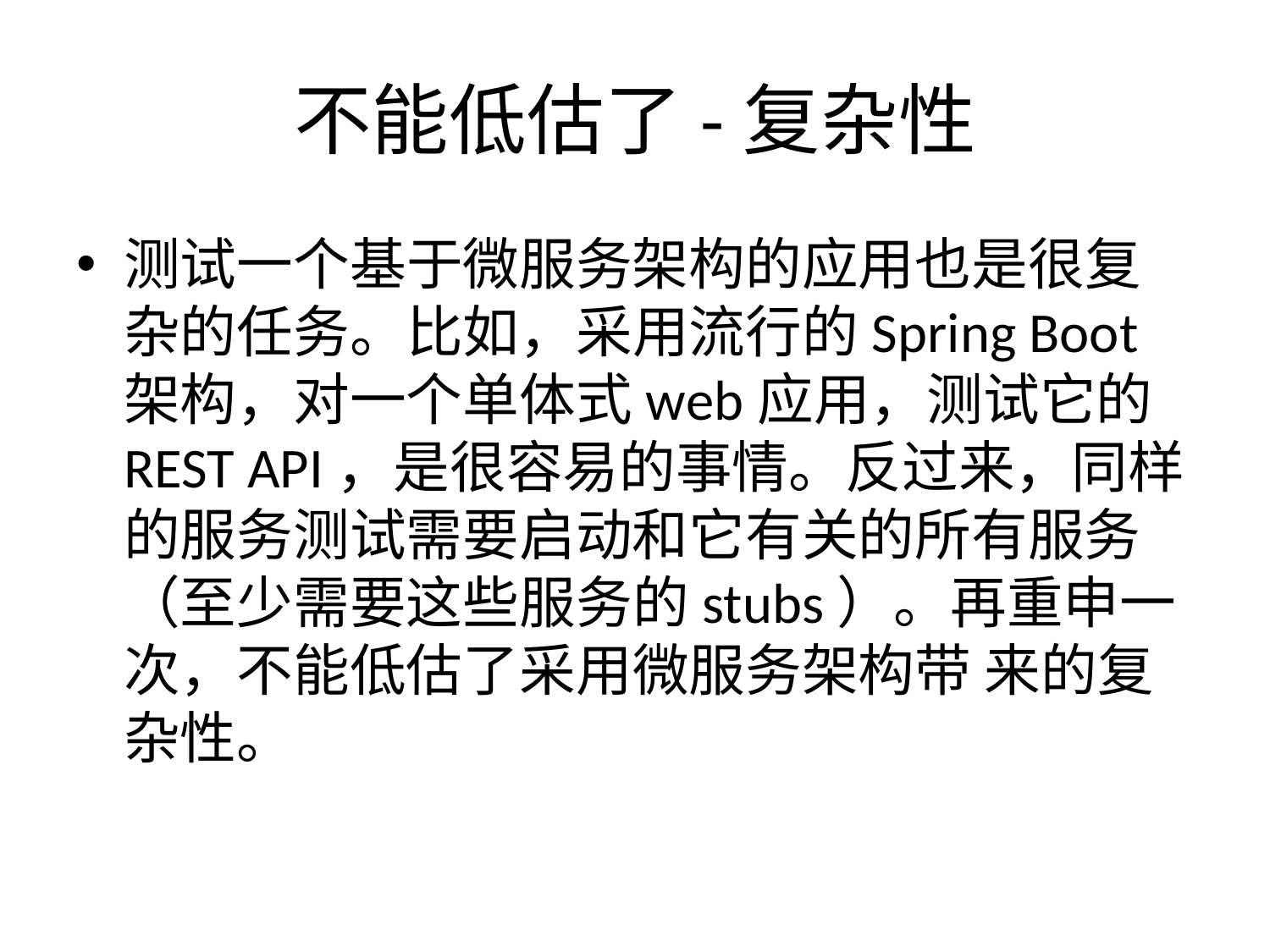

# 不能低估了-复杂性
测试一个基于微服务架构的应用也是很复杂的任务。比如，采用流行的Spring Boot架构，对一个单体式web应用，测试它的REST API，是很容易的事情。反过来，同样的服务测试需要启动和它有关的所有服务（至少需要这些服务的stubs）。再重申一次，不能低估了采用微服务架构带 来的复杂性。